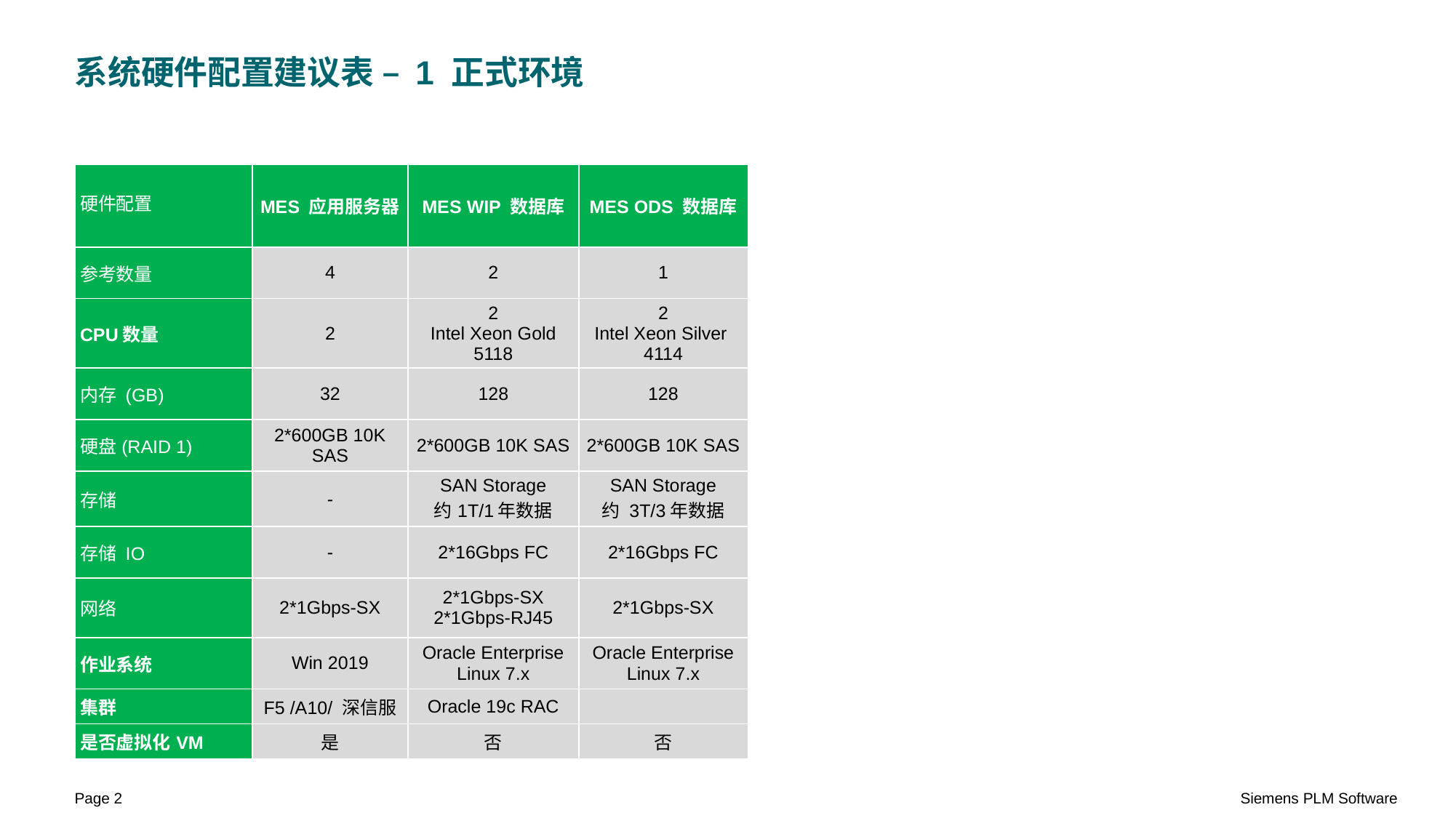

系统硬件配置建议表 – 1 正式环境
| 硬件配置 | MES 应用服务器 | MES WIP 数据库 | MES ODS 数据库 |
| --- | --- | --- | --- |
| 参考数量 | 4 | 2 | 1 |
| CPU数量 | 2 | 2 Intel Xeon Gold 5118 | 2 Intel Xeon Silver 4114 |
| 内存 (GB) | 32 | 128 | 128 |
| 硬盘(RAID 1) | 2\*600GB 10K SAS | 2\*600GB 10K SAS | 2\*600GB 10K SAS |
| 存储 | - | SAN Storage 约1T/1年数据 | SAN Storage 约 3T/3年数据 |
| 存储 IO | - | 2\*16Gbps FC | 2\*16Gbps FC |
| 网络 | 2\*1Gbps-SX | 2\*1Gbps-SX 2\*1Gbps-RJ45 | 2\*1Gbps-SX |
| 作业系统 | Win 2019 | Oracle Enterprise Linux 7.x | Oracle Enterprise Linux 7.x |
| 集群 | F5 /A10/ 深信服 | Oracle 19c RAC |  |
| 是否虚拟化VM | 是 | 否 | 否 |